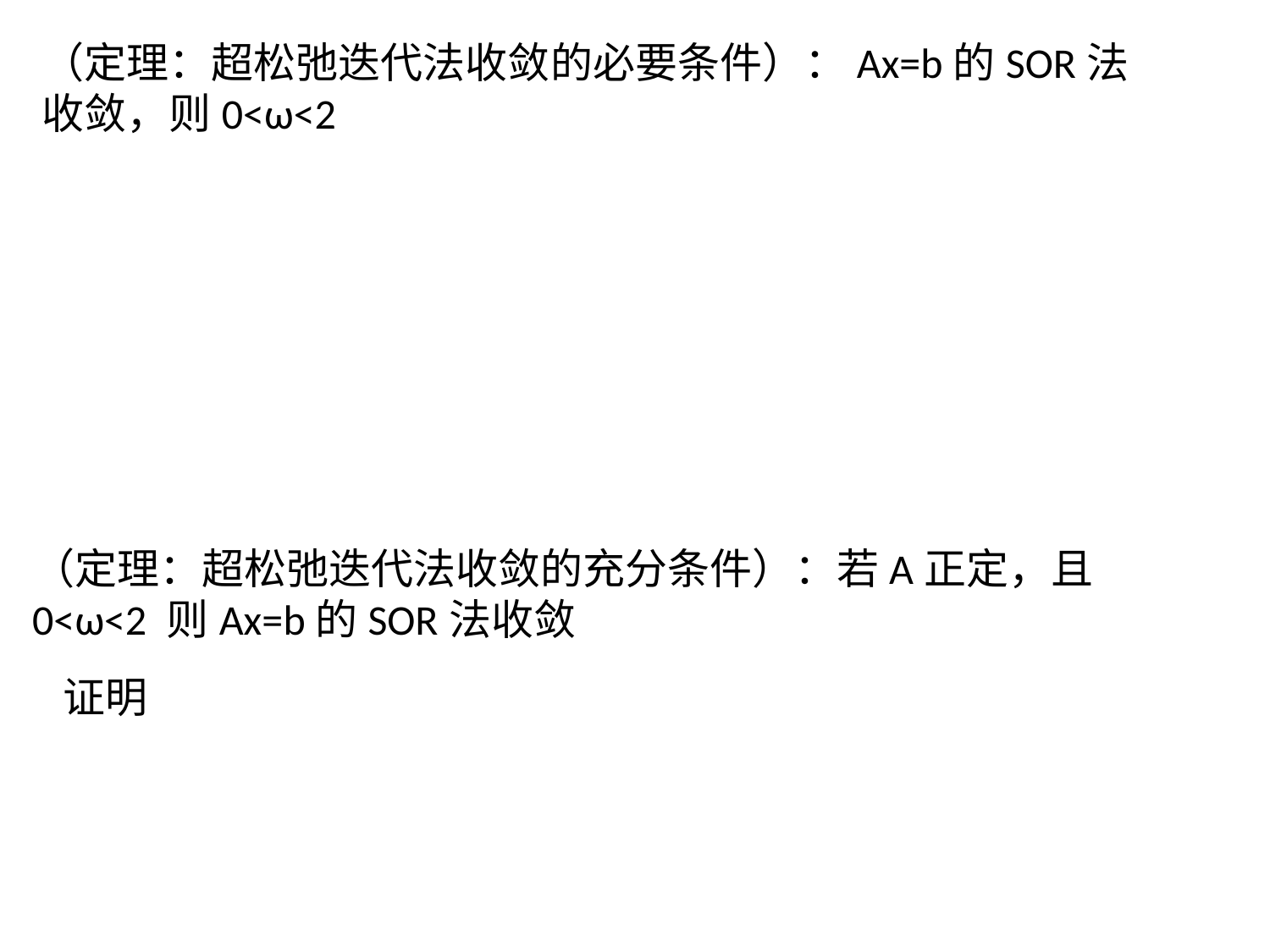

（定理：超松弛迭代法收敛的必要条件）：Ax=b的SOR法收敛，则0<ω<2
（定理：超松弛迭代法收敛的充分条件）：若A正定，且0<ω<2 则Ax=b的SOR法收敛
证明